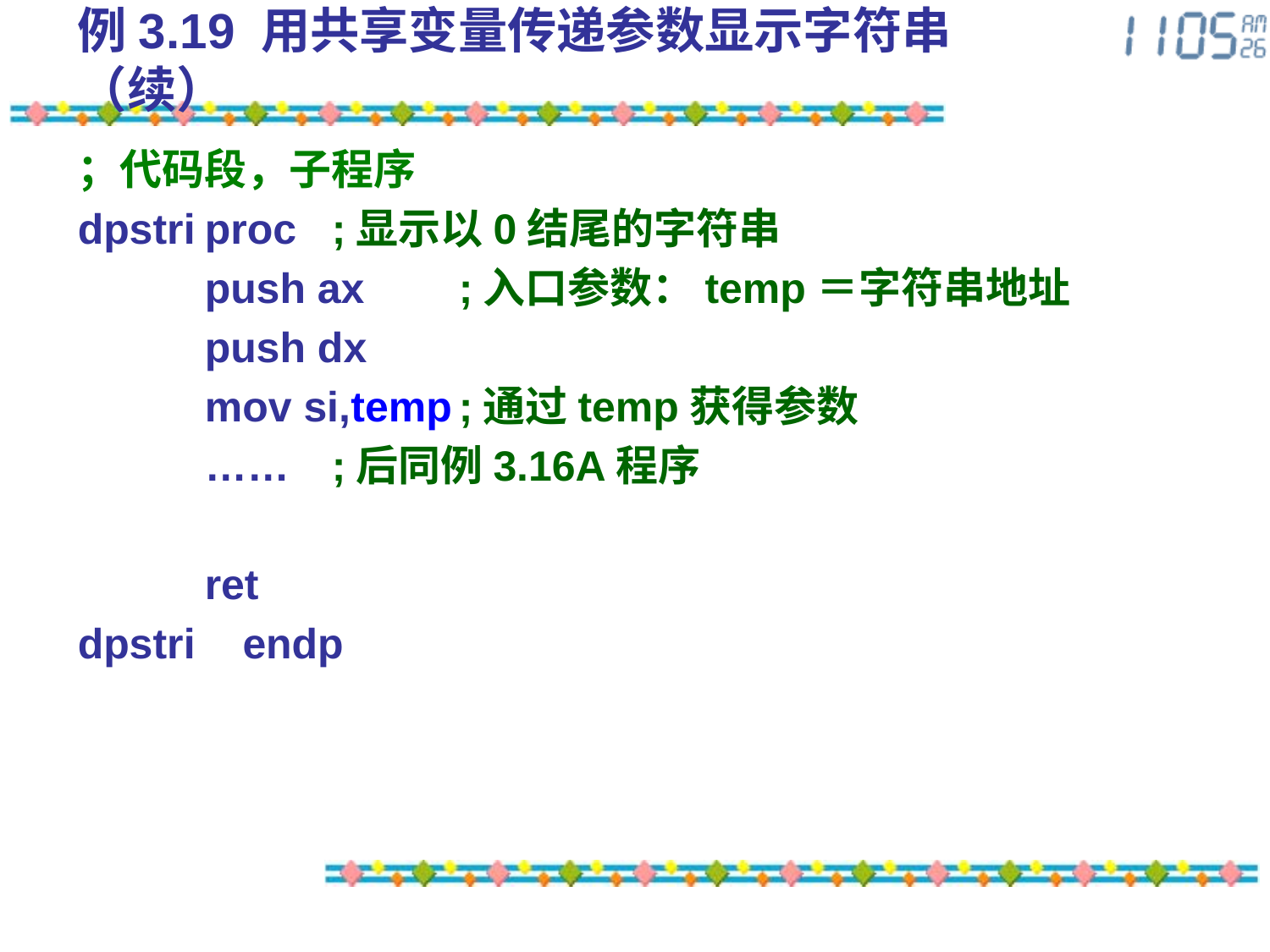

# 例3.19 用共享变量传递参数显示字符串（续）
；代码段，子程序
dpstri	proc	;显示以0结尾的字符串
	push ax	;入口参数：temp＝字符串地址
	push dx
	mov si,temp	;通过temp获得参数
	……	;后同例3.16A程序

	ret
dpstri    endp